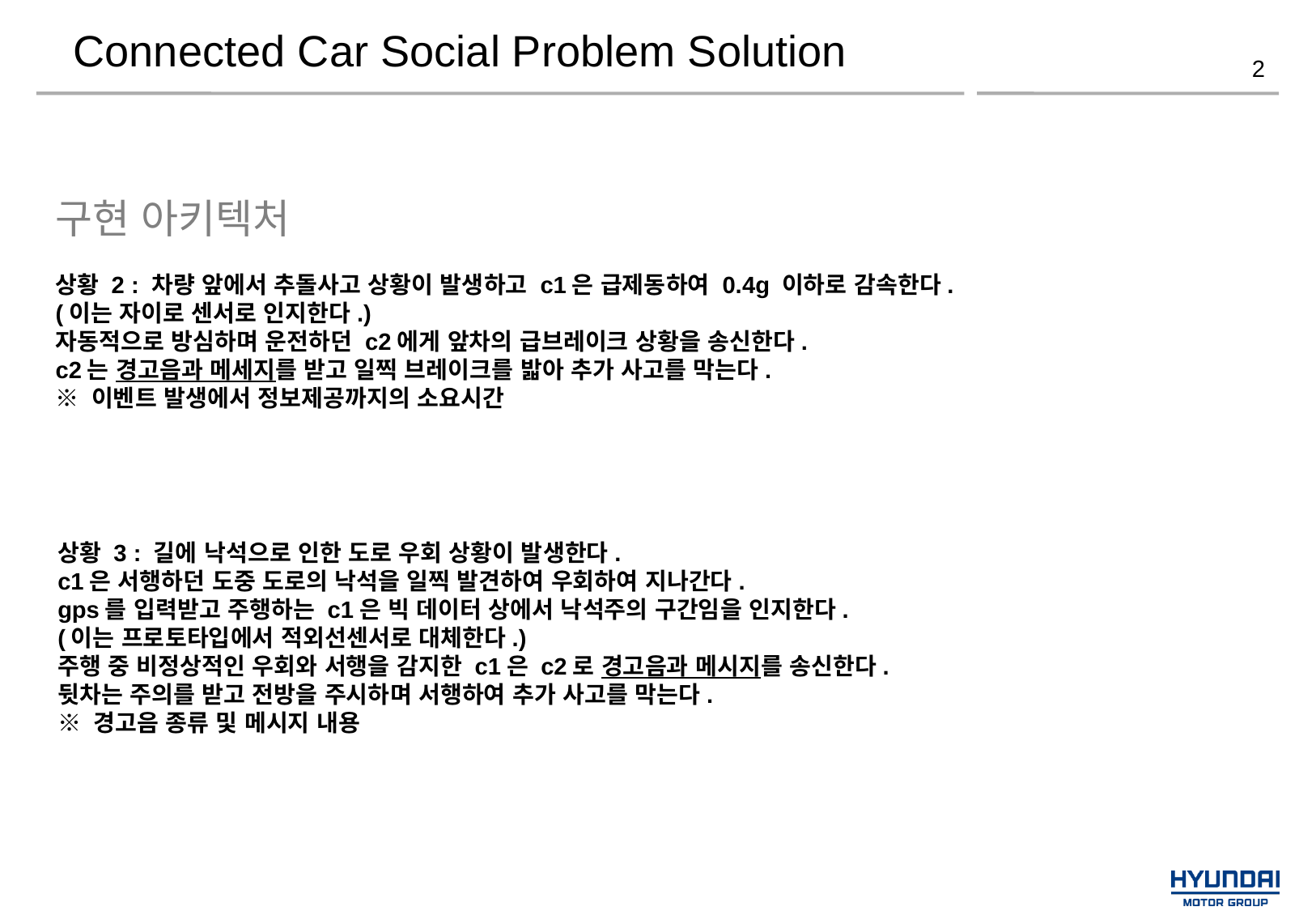

# Connected Car Social Problem Solution
2
구현 아키텍처

상황 2 : 차량 앞에서 추돌사고 상황이 발생하고 c1은 급제동하여 0.4g 이하로 감속한다.
(이는 자이로 센서로 인지한다.)
자동적으로 방심하며 운전하던 c2에게 앞차의 급브레이크 상황을 송신한다.
c2는 경고음과 메세지를 받고 일찍 브레이크를 밟아 추가 사고를 막는다.
※ 이벤트 발생에서 정보제공까지의 소요시간
상황 3 : 길에 낙석으로 인한 도로 우회 상황이 발생한다.
c1은 서행하던 도중 도로의 낙석을 일찍 발견하여 우회하여 지나간다.
gps를 입력받고 주행하는 c1은 빅 데이터 상에서 낙석주의 구간임을 인지한다.
(이는 프로토타입에서 적외선센서로 대체한다.)
주행 중 비정상적인 우회와 서행을 감지한 c1은 c2로 경고음과 메시지를 송신한다.
뒷차는 주의를 받고 전방을 주시하며 서행하여 추가 사고를 막는다.
※ 경고음 종류 및 메시지 내용